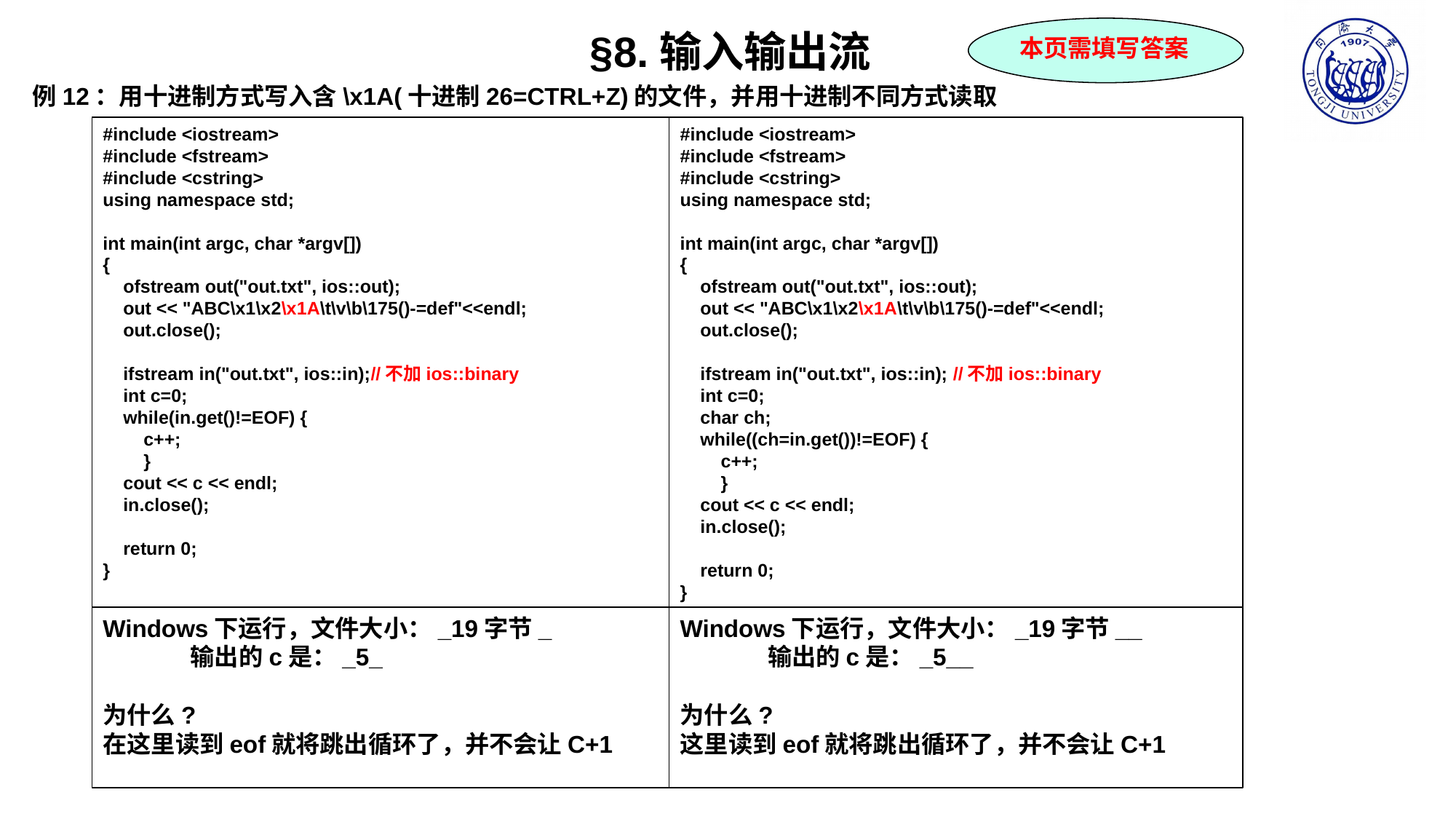

本页需填写答案
§8.输入输出流
例12：用十进制方式写入含\x1A(十进制26=CTRL+Z)的文件，并用十进制不同方式读取
#include <iostream>
#include <fstream>
#include <cstring>
using namespace std;

int main(int argc, char *argv[])
{
    ofstream out("out.txt", ios::out);
    out << "ABC\x1\x2\x1A\t\v\b\175()-=def"<<endl;
    out.close();

    ifstream in("out.txt", ios::in);//不加ios::binary
    int c=0;
    while(in.get()!=EOF) {
        c++;
        }
    cout << c << endl;
    in.close();

    return 0;
}
#include <iostream>
#include <fstream>
#include <cstring>
using namespace std;

int main(int argc, char *argv[])
{
    ofstream out("out.txt", ios::out);
    out << "ABC\x1\x2\x1A\t\v\b\175()-=def"<<endl;
    out.close();

    ifstream in("out.txt", ios::in); //不加ios::binary
    int c=0;
    char ch;
    while((ch=in.get())!=EOF) {
        c++;
        }
    cout << c << endl;
    in.close();

    return 0;
}
Windows下运行，文件大小：_19字节_
               输出的c是：_5_

为什么?
在这里读到eof就将跳出循环了，并不会让C+1
Windows下运行，文件大小：_19字节__
               输出的c是：_5__

为什么?
这里读到eof就将跳出循环了，并不会让C+1